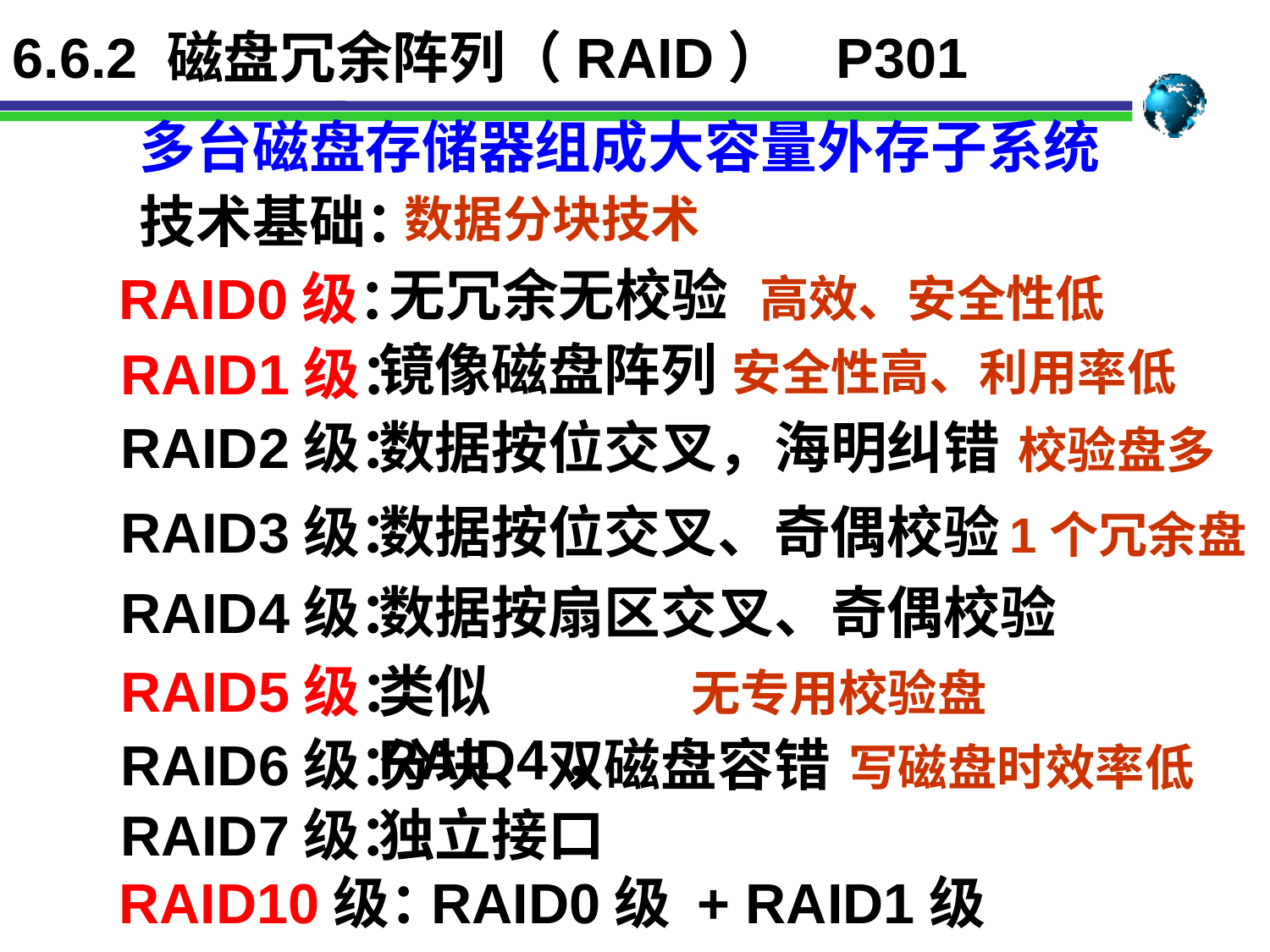

6.6.2 磁盘冗余阵列（RAID）   P301
多台磁盘存储器组成大容量外存子系统
技术基础：
数据分块技术
无冗余无校验
RAID0级：
高效、安全性低
镜像磁盘阵列
RAID1级：
安全性高、利用率低
RAID2级：
数据按位交叉，海明纠错
校验盘多
RAID3级：
数据按位交叉、奇偶校验
1个冗余盘
RAID4级：
数据按扇区交叉、奇偶校验
RAID5级：
类似RAID4，
无专用校验盘
RAID6级：
分块、双磁盘容错
写磁盘时效率低
RAID7级：
独立接口
RAID10级：
RAID0级 + RAID1级
81